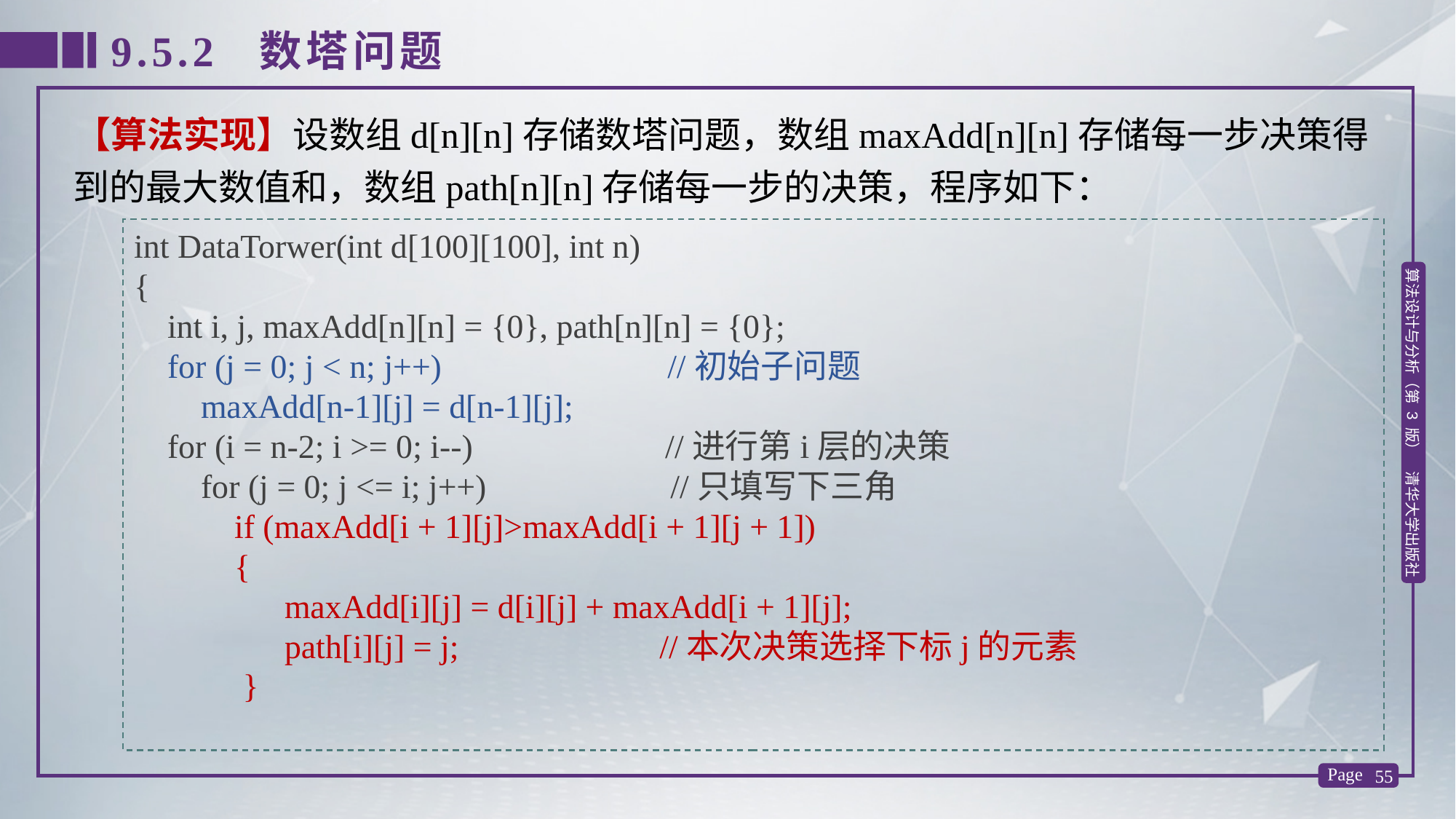

9.5.2  数塔问题
【算法实现】设数组d[n][n]存储数塔问题，数组maxAdd[n][n]存储每一步决策得到的最大数值和，数组path[n][n]存储每一步的决策，程序如下：
int DataTorwer(int d[100][100], int n)
{
    int i, j, maxAdd[n][n] = {0}, path[n][n] = {0};
    for (j = 0; j < n; j++)                           //初始子问题
        maxAdd[n-1][j] = d[n-1][j];
    for (i = n-2; i >= 0; i--)                       //进行第i层的决策
        for (j = 0; j <= i; j++)                      //只填写下三角
            if (maxAdd[i + 1][j]>maxAdd[i + 1][j + 1])
            {
                  maxAdd[i][j] = d[i][j] + maxAdd[i + 1][j];
                  path[i][j] = j;                        //本次决策选择下标j的元素
             }